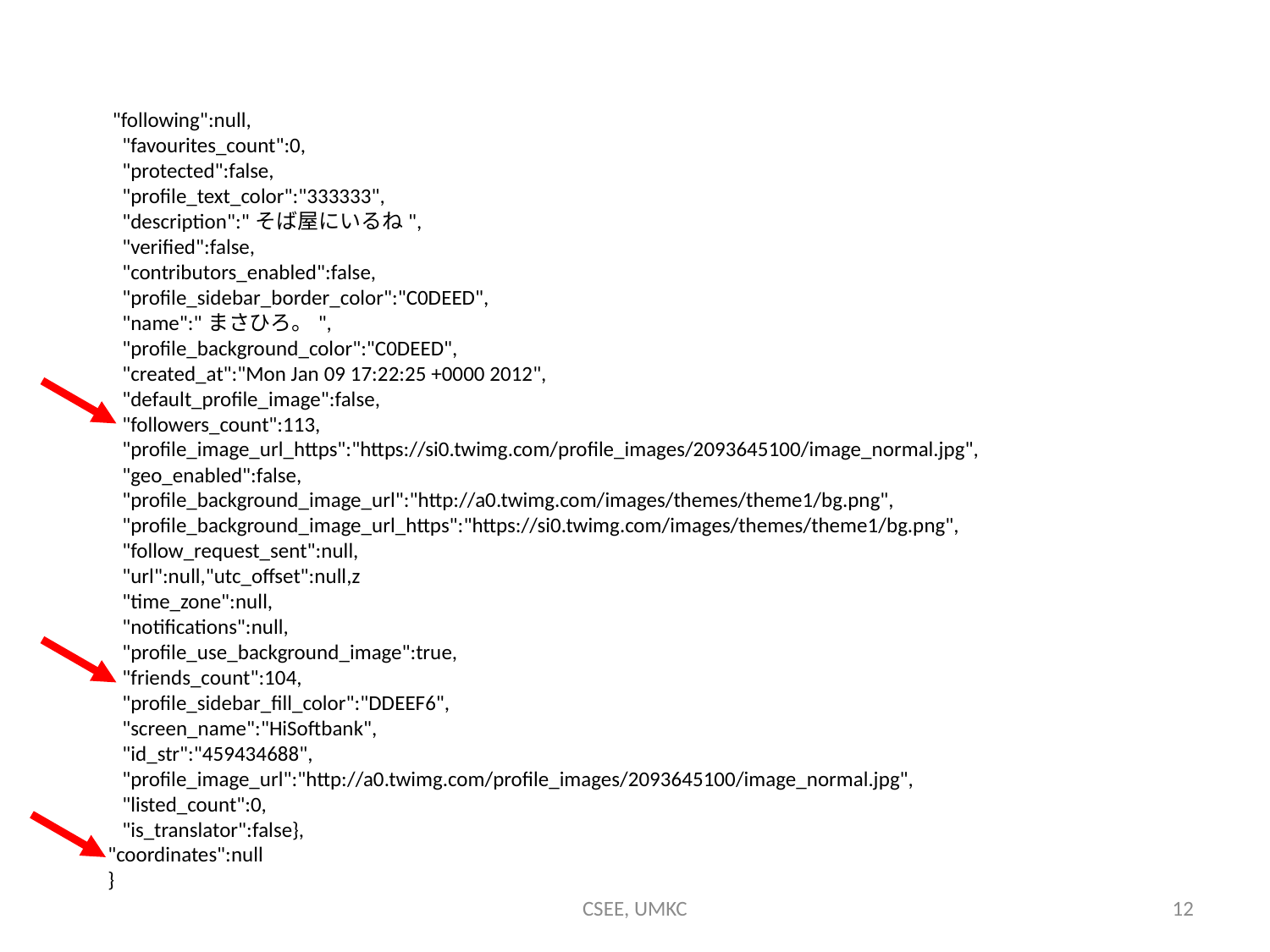

"following":null,
   "favourites_count":0,
   "protected":false,
   "profile_text_color":"333333",
   "description":"そば屋にいるね",
   "verified":false,
   "contributors_enabled":false,
   "profile_sidebar_border_color":"C0DEED",
   "name":"まさひろ。",
   "profile_background_color":"C0DEED",
   "created_at":"Mon Jan 09 17:22:25 +0000 2012",
   "default_profile_image":false,
   "followers_count":113,
   "profile_image_url_https":"https://si0.twimg.com/profile_images/2093645100/image_normal.jpg",
   "geo_enabled":false,
   "profile_background_image_url":"http://a0.twimg.com/images/themes/theme1/bg.png",
   "profile_background_image_url_https":"https://si0.twimg.com/images/themes/theme1/bg.png",
   "follow_request_sent":null,
   "url":null,"utc_offset":null,z
   "time_zone":null,
   "notifications":null,
   "profile_use_background_image":true,
   "friends_count":104,
   "profile_sidebar_fill_color":"DDEEF6",
   "screen_name":"HiSoftbank",
   "id_str":"459434688",
   "profile_image_url":"http://a0.twimg.com/profile_images/2093645100/image_normal.jpg",
   "listed_count":0,
   "is_translator":false},
"coordinates":null
}
CSEE, UMKC
12